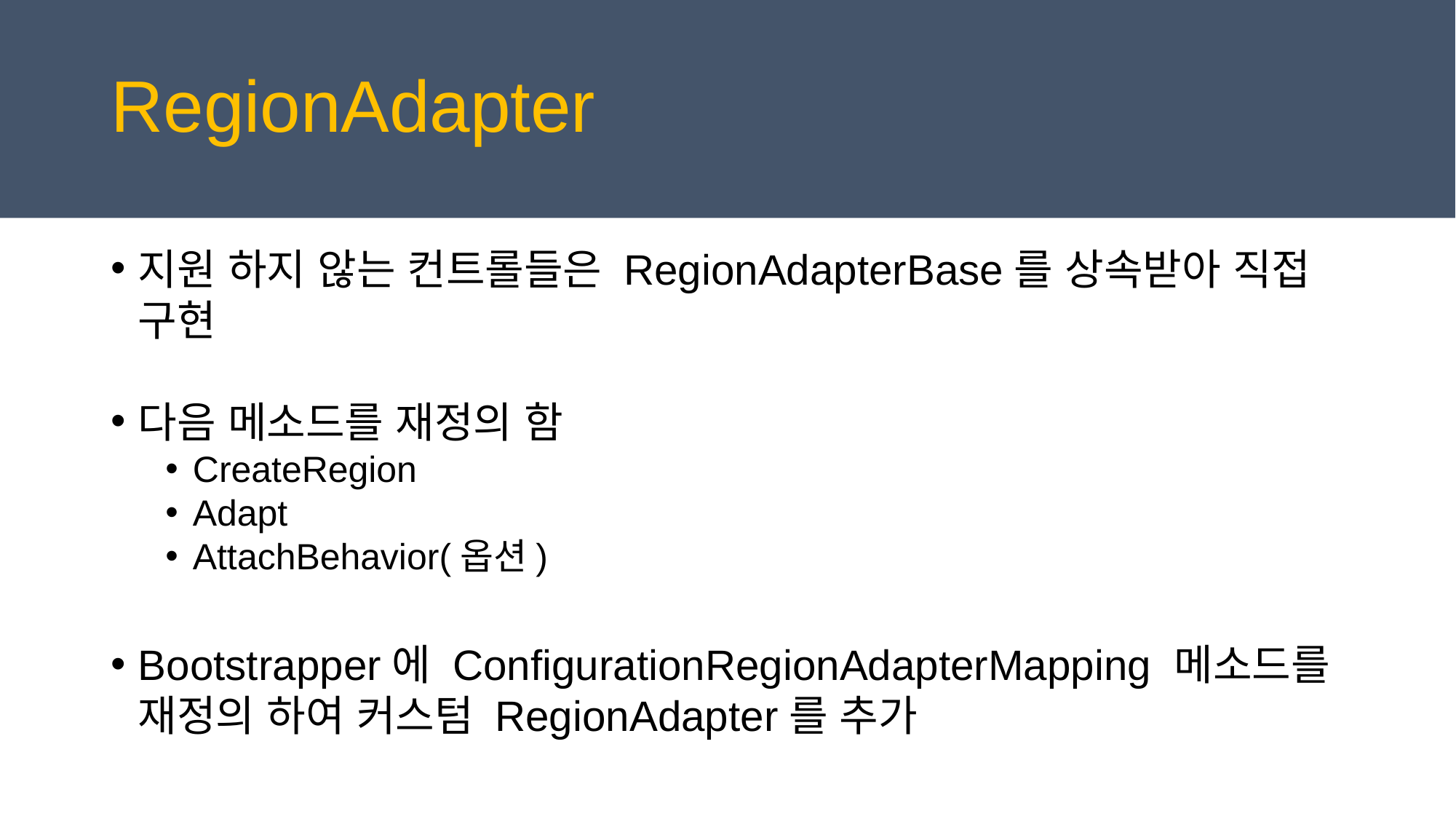

RegionAdapter
지원 하지 않는 컨트롤들은 RegionAdapterBase를 상속받아 직접 구현

다음 메소드를 재정의 함
CreateRegion
Adapt
AttachBehavior(옵션)

Bootstrapper에 ConfigurationRegionAdapterMapping 메소드를 재정의 하여 커스텀 RegionAdapter를 추가